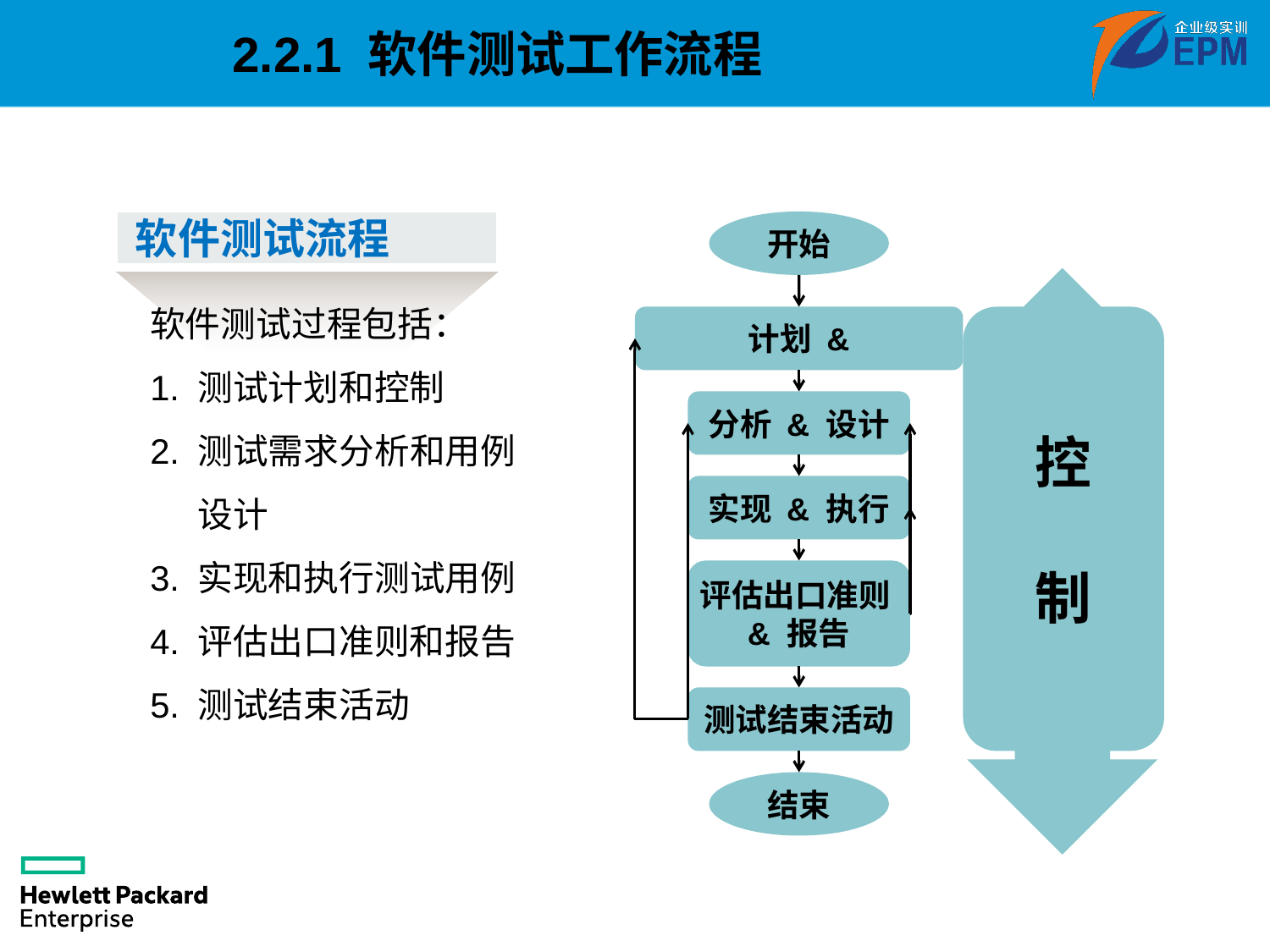

2.2.1 软件测试工作流程
软件测试流程
开始

计划 &
控

制
分析 & 设计
实现 & 执行
评估出口准则
& 报告
测试结束活动
结束

软件测试过程包括：
测试计划和控制
测试需求分析和用例设计
实现和执行测试用例
评估出口准则和报告
测试结束活动